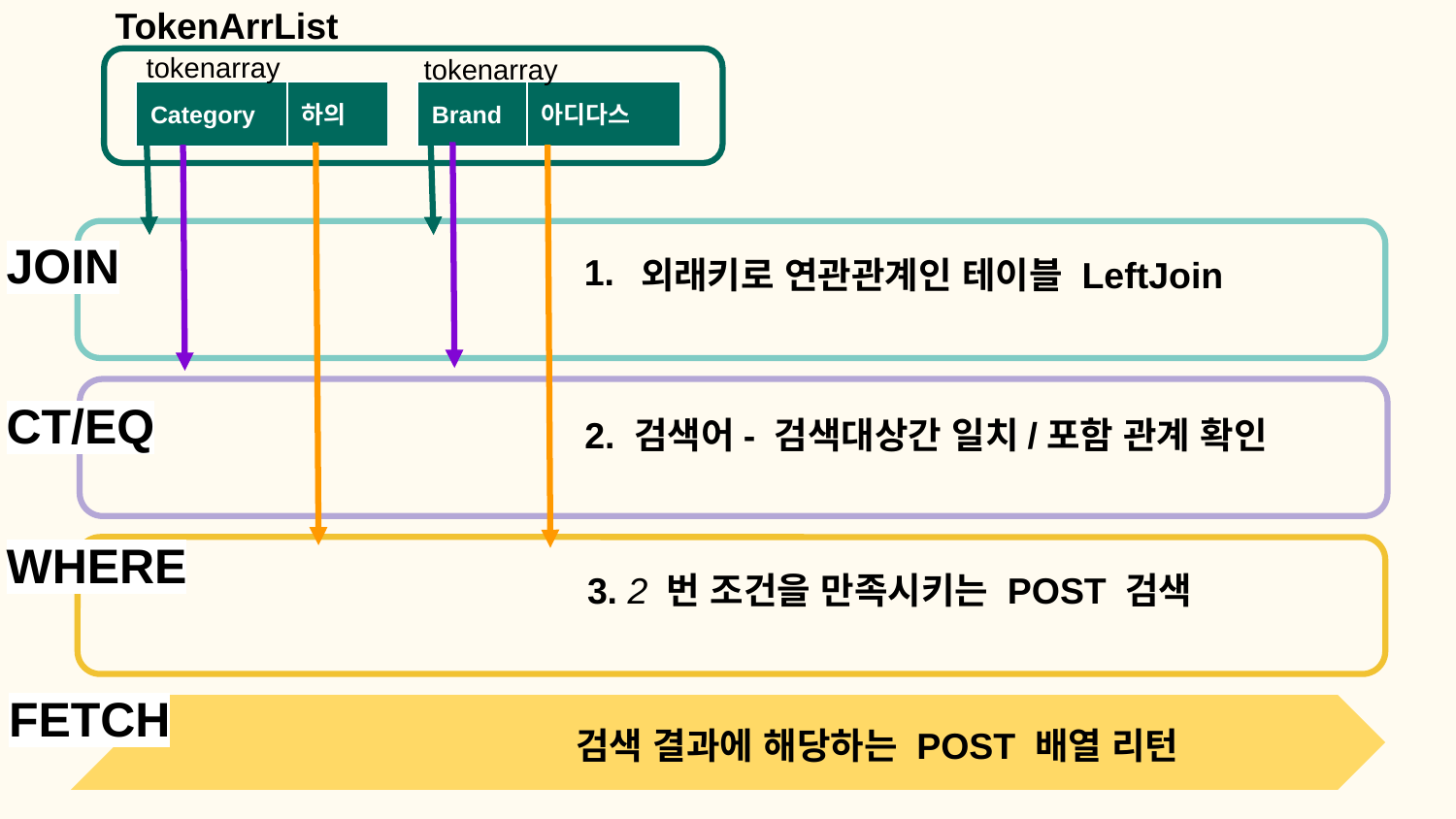

TokenArrList
tokenarray
tokenarray

아디다스
Category
Brand
하의
JOIN

1.
외래키로 연관관계인 테이블 LeftJoin

CT/EQ
2. 검색어- 검색대상간 일치/포함 관계 확인
WHERE

3. 2 번 조건을 만족시키는 POST 검색
FETCH

검색 결과에 해당하는 POST 배열 리턴